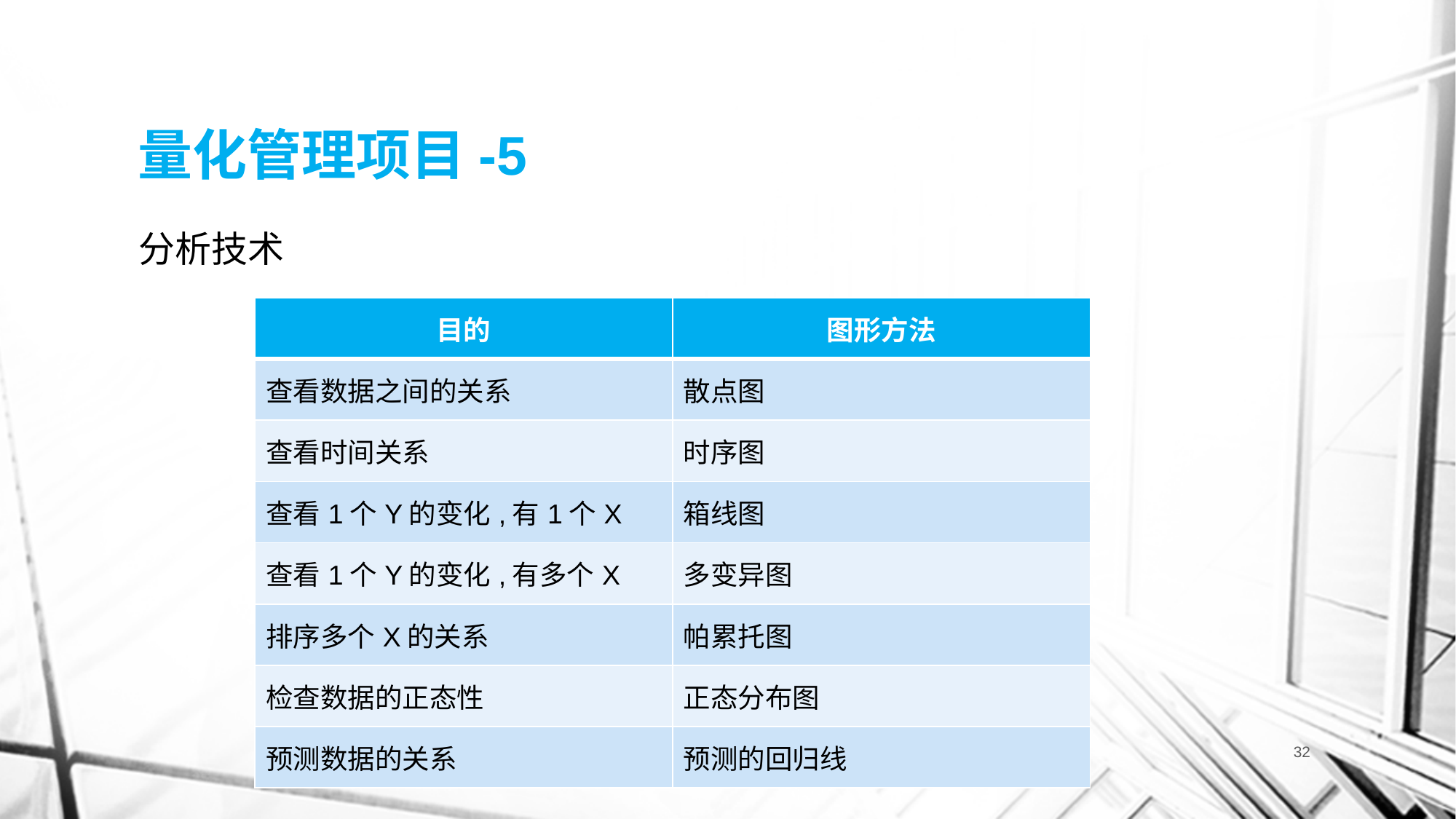

# 量化管理项目-5
分析技术
| 目的 | 图形方法 |
| --- | --- |
| 查看数据之间的关系 | 散点图 |
| 查看时间关系 | 时序图 |
| 查看1个Y的变化,有1个X | 箱线图 |
| 查看1个Y的变化,有多个X | 多变异图 |
| 排序多个X的关系 | 帕累托图 |
| 检查数据的正态性 | 正态分布图 |
| 预测数据的关系 | 预测的回归线 |
32